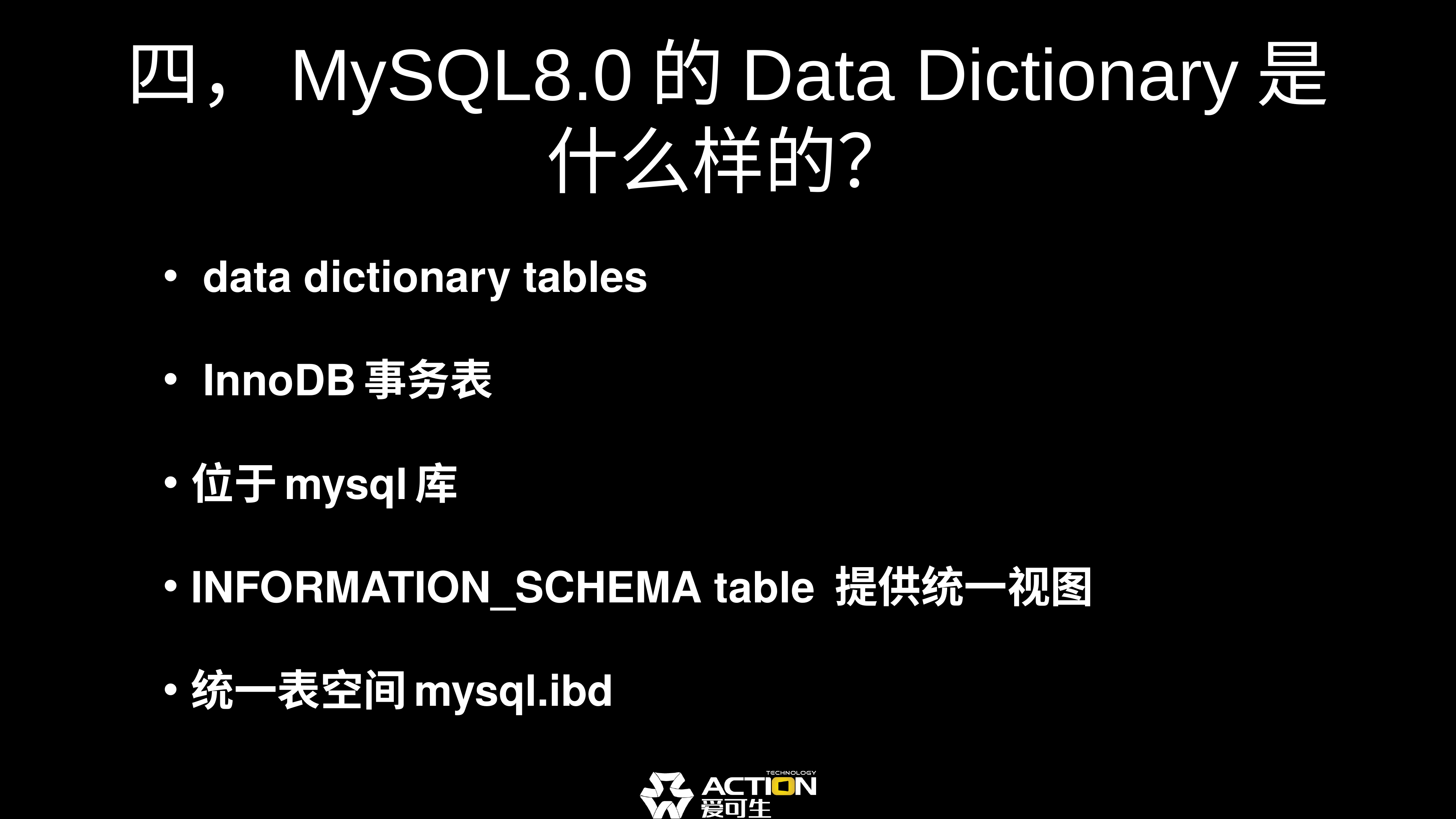

# 四，MySQL8.0的Data Dictionary是什么样的？
 data dictionary tables
 InnoDB事务表
位于mysql库
INFORMATION_SCHEMA table 提供统一视图
统一表空间mysql.ibd